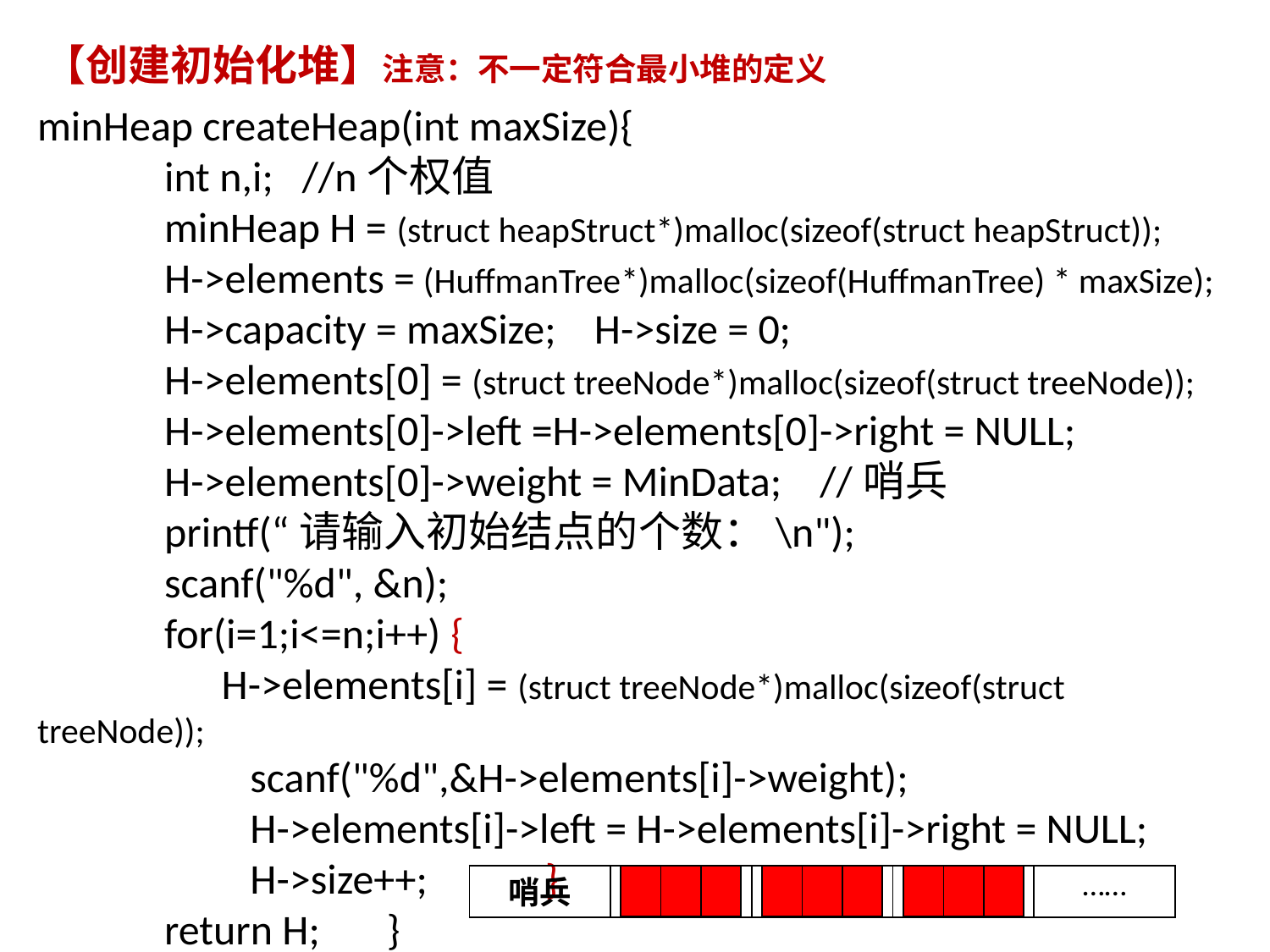

【创建初始化堆】注意：不一定符合最小堆的定义
minHeap createHeap(int maxSize){
	int n,i;   //n个权值
	minHeap H = (struct heapStruct*)malloc(sizeof(struct heapStruct));
	H->elements = (HuffmanTree*)malloc(sizeof(HuffmanTree) * maxSize);
	H->capacity = maxSize;    H->size = 0;
	H->elements[0] = (struct treeNode*)malloc(sizeof(struct treeNode));
	H->elements[0]->left =H->elements[0]->right = NULL;
	H->elements[0]->weight = MinData;    //哨兵
	printf(“请输入初始结点的个数：\n");
	scanf("%d", &n);
	for(i=1;i<=n;i++) {
	      H->elements[i] = (struct treeNode*)malloc(sizeof(struct treeNode));
	         scanf("%d",&H->elements[i]->weight);
	         H->elements[i]->left = H->elements[i]->right = NULL;
	         H->size++; 	}
	return H;       }
|  |  |  |  | …… |
| --- | --- | --- | --- | --- |
|  |  |  |
| --- | --- | --- |
|  |  |  |
| --- | --- | --- |
|  |  |  |
| --- | --- | --- |
哨兵